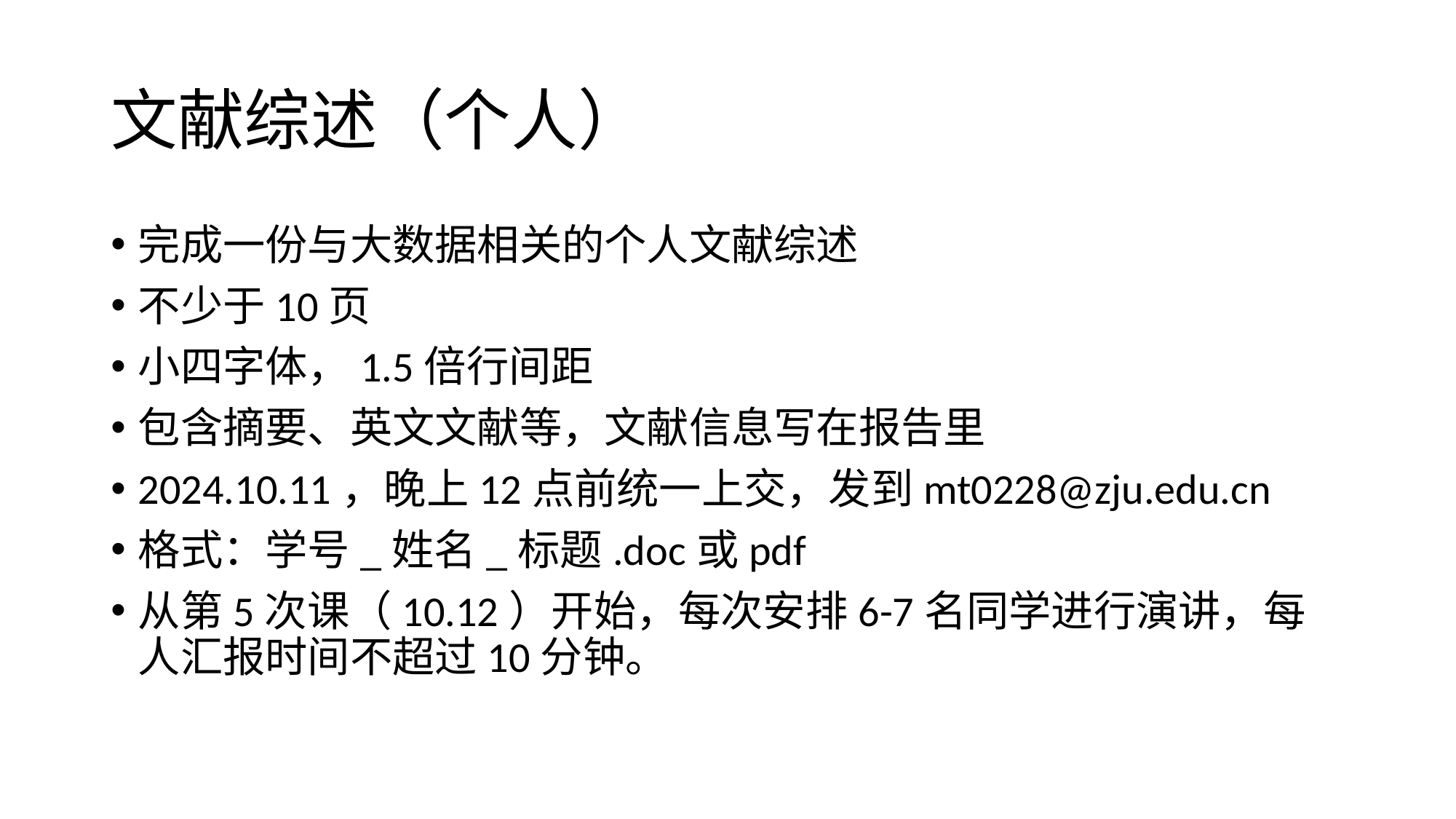

# 文献综述（个人）
完成一份与大数据相关的个人文献综述
不少于10页
小四字体，1.5倍行间距
包含摘要、英文文献等，文献信息写在报告里
2024.10.11，晚上12点前统一上交，发到mt0228@zju.edu.cn
格式：学号_姓名_标题.doc或pdf
从第5次课（10.12）开始，每次安排6-7名同学进行演讲，每人汇报时间不超过10分钟。